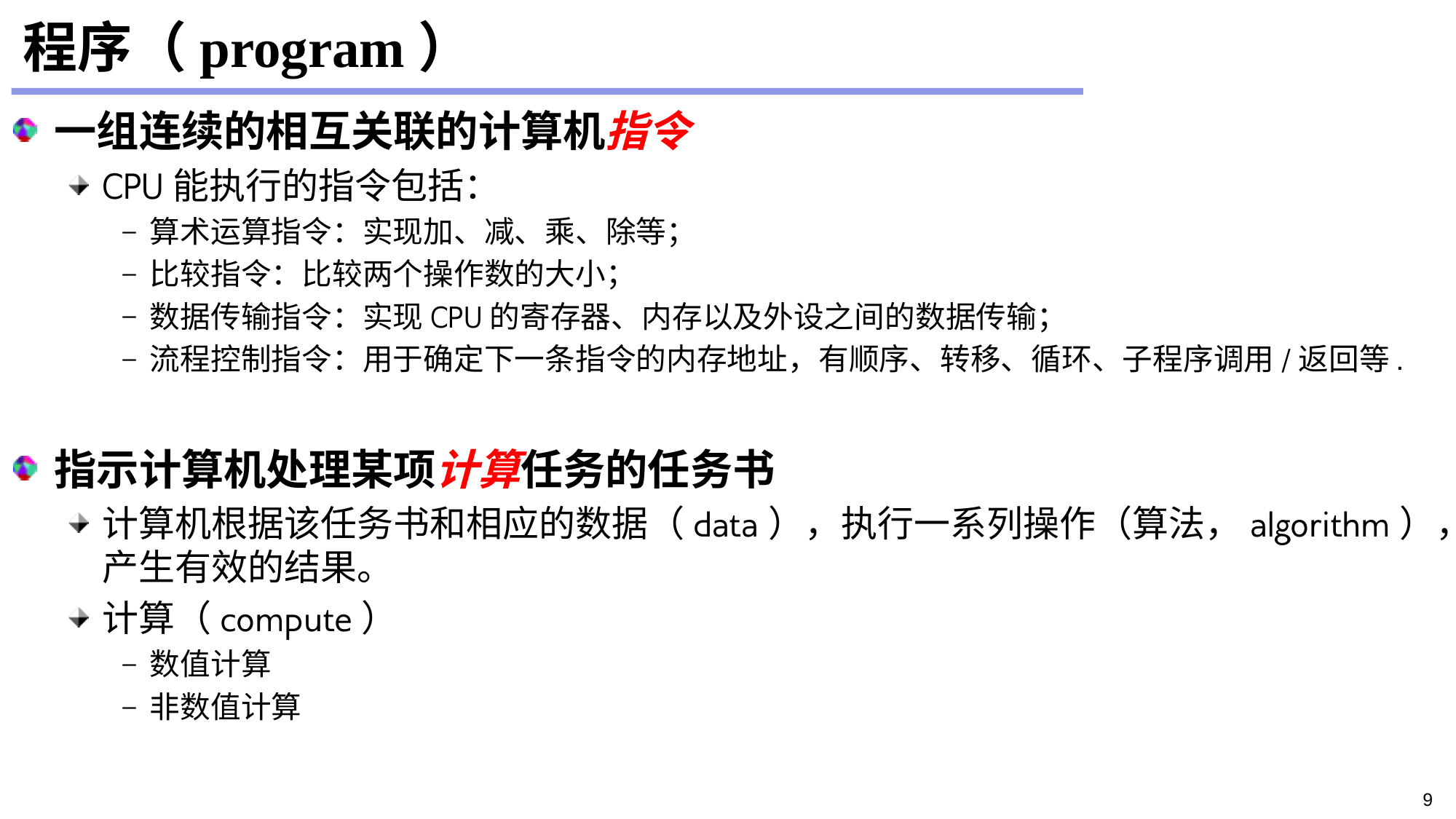

# 程序（program）
一组连续的相互关联的计算机指令
CPU能执行的指令包括：
算术运算指令：实现加、减、乘、除等；
比较指令：比较两个操作数的大小；
数据传输指令：实现CPU的寄存器、内存以及外设之间的数据传输；
流程控制指令：用于确定下一条指令的内存地址，有顺序、转移、循环、子程序调用/返回等.

指示计算机处理某项计算任务的任务书
计算机根据该任务书和相应的数据（data），执行一系列操作（算法，algorithm），产生有效的结果。
计算（compute）
数值计算
非数值计算
9